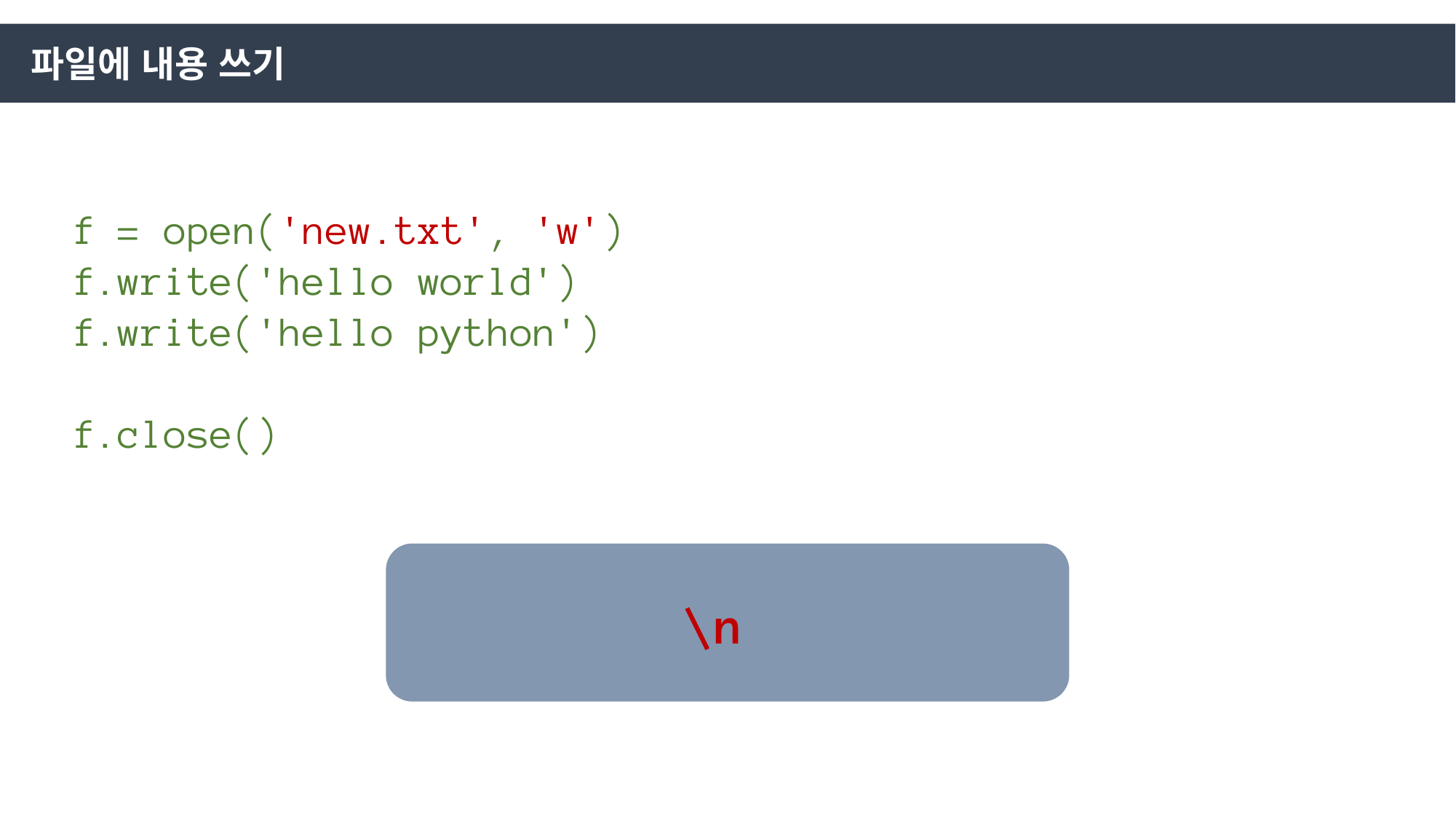

파일에 내용 쓰기
f = open('new.txt', 'w')
f.write('hello world')
f.write('hello python')

f.close()

\n